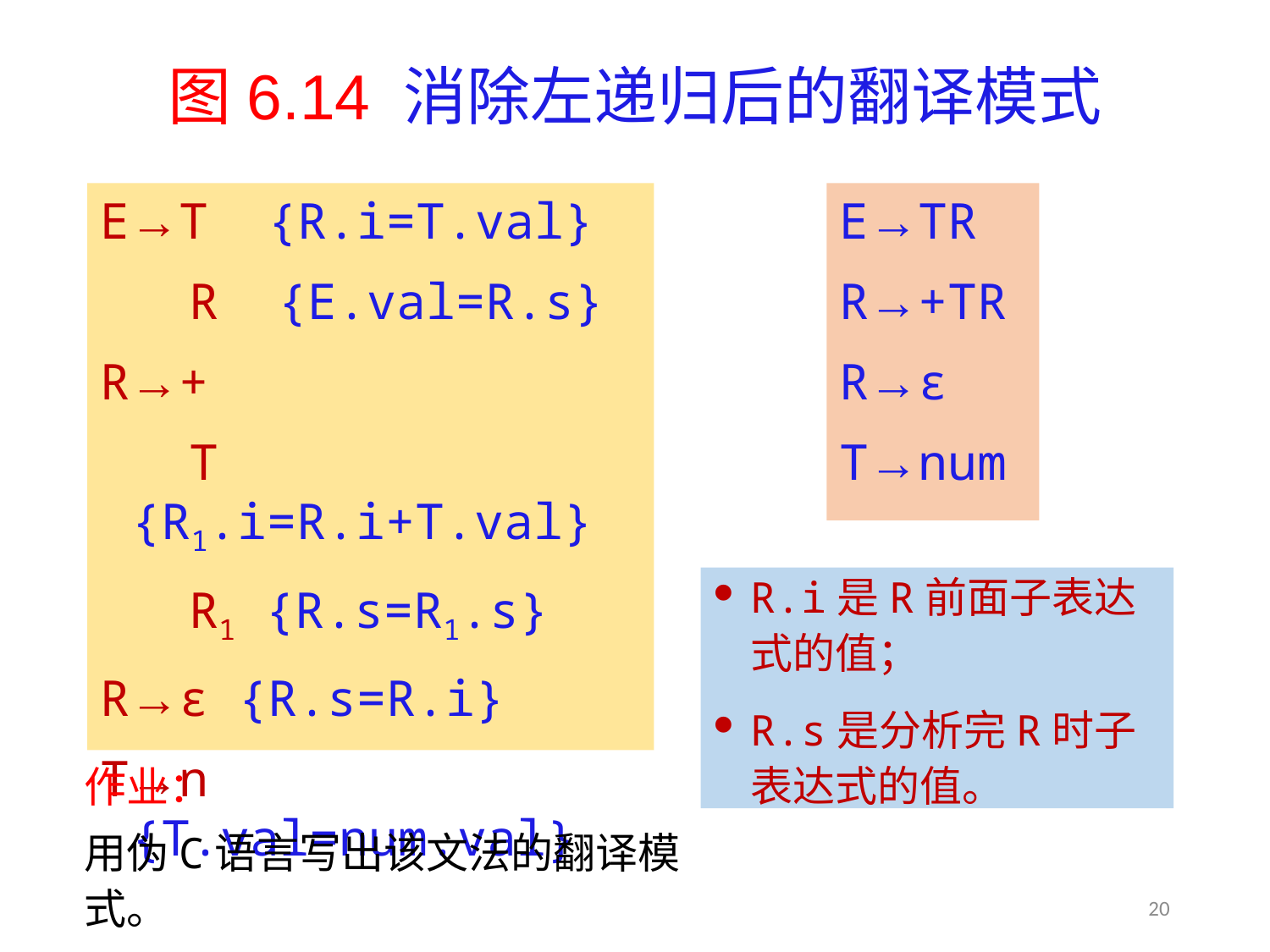

# 图6.14 消除左递归后的翻译模式
E→T  {R.i=T.val}
   R  {E.val=R.s}
R→+
   T  {R1.i=R.i+T.val}
   R1 {R.s=R1.s}
R→ε {R.s=R.i}
T→n  {T.val=num.val}
E→TR
R→+TR
R→ε
T→num
R.i是R前面子表达式的值；
R.s是分析完R时子表达式的值。
作业：
用伪C语言写出该文法的翻译模式。
20